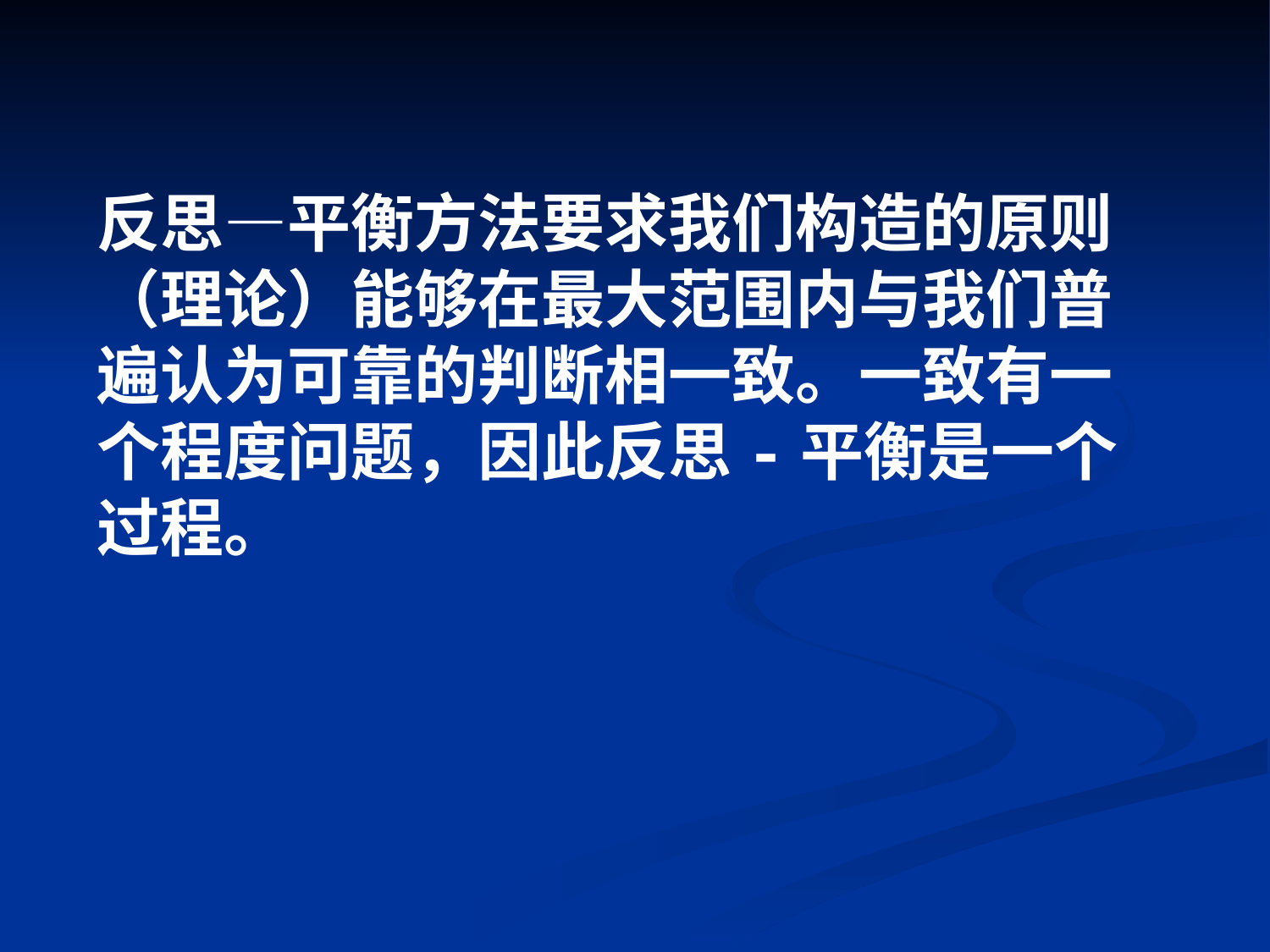

反思—平衡方法要求我们构造的原则（理论）能够在最大范围内与我们普遍认为可靠的判断相一致。一致有一个程度问题，因此反思-平衡是一个过程。